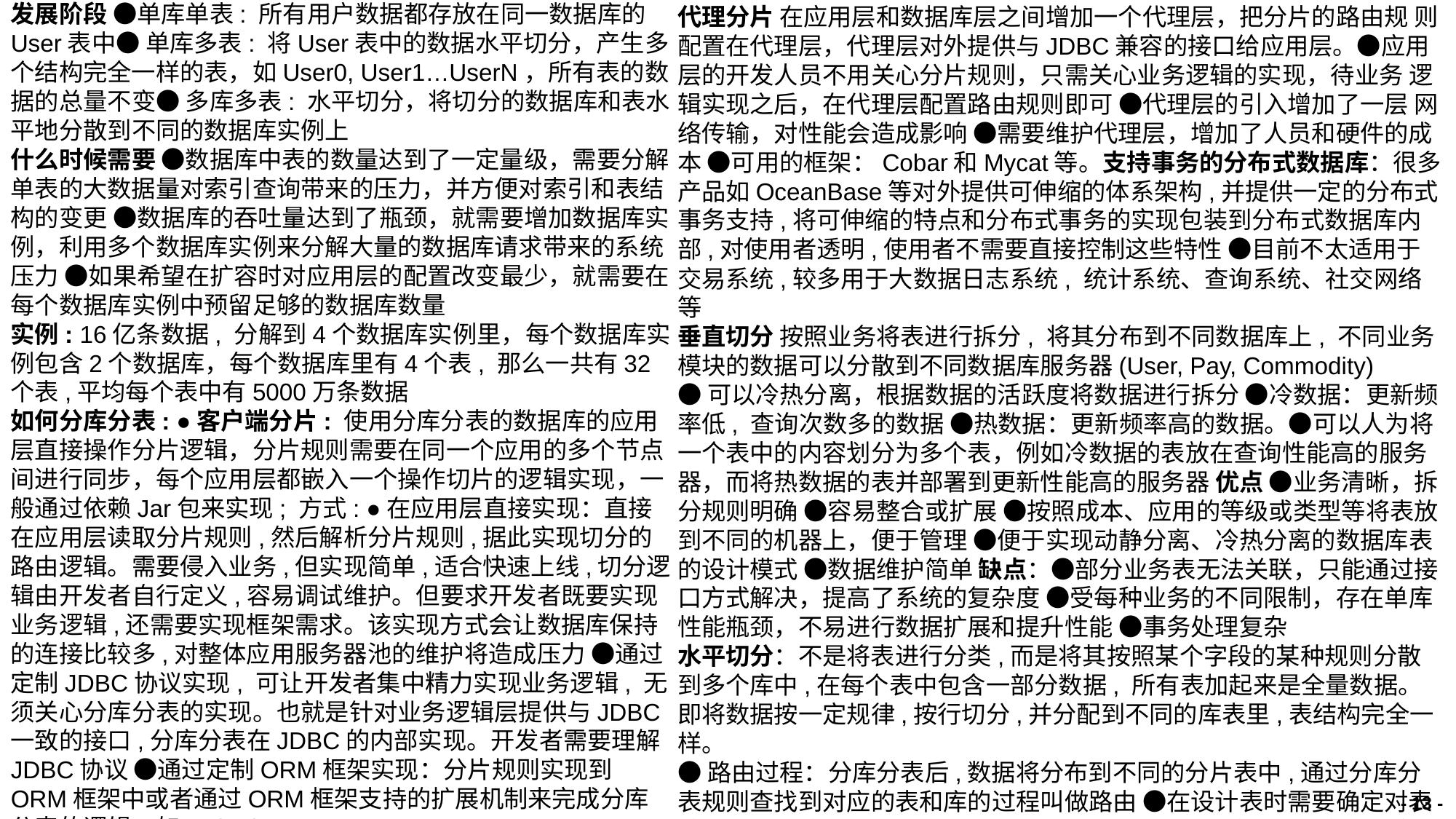

发展阶段 ●单库单表: 所有用户数据都存放在同一数据库的User表中● 单库多表: 将User表中的数据水平切分，产生多个结构完全一样的表，如User0, User1…UserN，所有表的数据的总量不变● 多库多表: 水平切分，将切分的数据库和表水平地分散到不同的数据库实例上
什么时候需要 ●数据库中表的数量达到了一定量级，需要分解单表的大数据量对索引查询带来的压力，并方便对索引和表结构的变更 ●数据库的吞吐量达到了瓶颈，就需要增加数据库实例，利用多个数据库实例来分解大量的数据库请求带来的系统压力 ●如果希望在扩容时对应用层的配置改变最少，就需要在每个数据库实例中预留足够的数据库数量
实例: 16亿条数据, 分解到4个数据库实例里，每个数据库实例包含2个数据库，每个数据库里有4个表, 那么一共有32个表,平均每个表中有5000万条数据
如何分库分表: ●客户端分片: 使用分库分表的数据库的应用层直接操作分片逻辑，分片规则需要在同一个应用的多个节点间进行同步，每个应用层都嵌入一个操作切片的逻辑实现，一般通过依赖Jar包来实现; 方式: ●在应用层直接实现：直接在应用层读取分片规则,然后解析分片规则,据此实现切分的路由逻辑。需要侵入业务,但实现简单,适合快速上线,切分逻辑由开发者自行定义,容易调试维护。但要求开发者既要实现业务逻辑,还需要实现框架需求。该实现方式会让数据库保持的连接比较多,对整体应用服务器池的维护将造成压力 ●通过定制JDBC协议实现, 可让开发者集中精力实现业务逻辑, 无须关心分库分表的实现。也就是针对业务逻辑层提供与JDBC一致的接口,分库分表在JDBC的内部实现。开发者需要理解JDBC协议 ●通过定制ORM框架实现：分片规则实现到ORM框架中或者通过ORM框架支持的扩展机制来完成分库分表的逻辑。如Mybatis
代理分片 在应用层和数据库层之间增加一个代理层，把分片的路由规 则配置在代理层，代理层对外提供与JDBC兼容的接口给应用层。●应用层的开发人员不用关心分片规则，只需关心业务逻辑的实现，待业务 逻辑实现之后，在代理层配置路由规则即可 ●代理层的引入增加了一层 网络传输，对性能会造成影响 ●需要维护代理层，增加了人员和硬件的成本 ●可用的框架：Cobar和Mycat等。支持事务的分布式数据库：很多产品如OceanBase等对外提供可伸缩的体系架构,并提供一定的分布式事务支持,将可伸缩的特点和分布式事务的实现包装到分布式数据库内部,对使用者透明,使用者不需要直接控制这些特性 ●目前不太适用于交易系统,较多用于大数据日志系统, 统计系统、查询系统、社交网络等
垂直切分 按照业务将表进行拆分, 将其分布到不同数据库上, 不同业务模块的数据可以分散到不同数据库服务器(User, Pay, Commodity)
●可以冷热分离，根据数据的活跃度将数据进行拆分 ●冷数据：更新频率低, 查询次数多的数据 ●热数据：更新频率高的数据。●可以人为将一个表中的内容划分为多个表，例如冷数据的表放在查询性能高的服务器，而将热数据的表并部署到更新性能高的服务器 优点 ●业务清晰，拆分规则明确 ●容易整合或扩展 ●按照成本、应用的等级或类型等将表放到不同的机器上，便于管理 ●便于实现动静分离、冷热分离的数据库表的设计模式 ●数据维护简单 缺点：●部分业务表无法关联，只能通过接口方式解决，提高了系统的复杂度 ●受每种业务的不同限制，存在单库性能瓶颈，不易进行数据扩展和提升性能 ●事务处理复杂
水平切分：不是将表进行分类,而是将其按照某个字段的某种规则分散到多个库中,在每个表中包含一部分数据, 所有表加起来是全量数据。即将数据按一定规律,按行切分,并分配到不同的库表里,表结构完全一样。
●路由过程：分库分表后,数据将分布到不同的分片表中,通过分库分表规则查找到对应的表和库的过程叫做路由 ●在设计表时需要确定对表按照什么样的规则进行分库分表。例如,当生成新用户时,程序得确定将此用户的信息添加到哪个表中。同样,在登录时我们需要通过用户的账号找到数